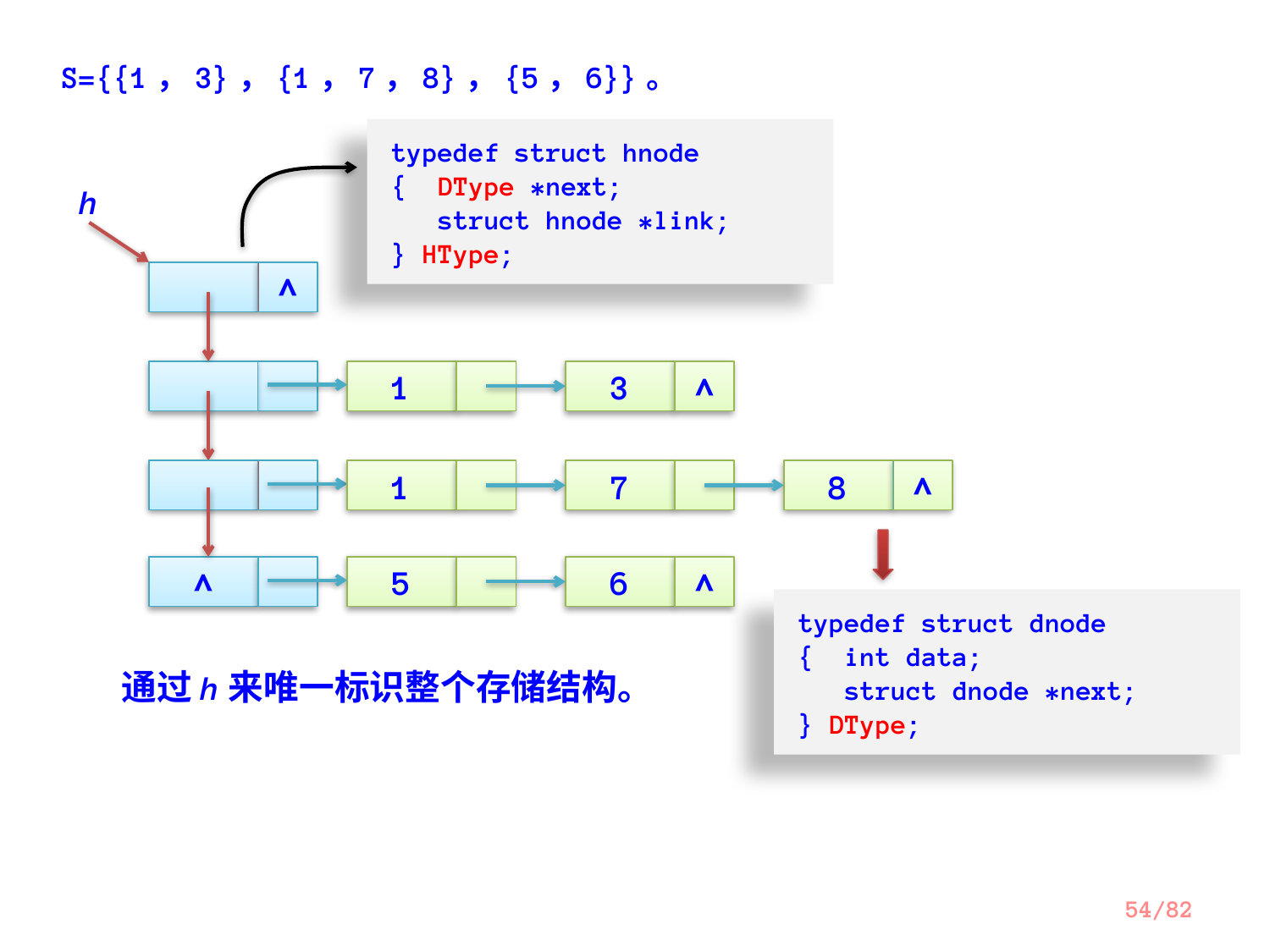

S={{1，3}，{1，7，8}，{5，6}}。
typedef struct hnode
{  DType *next;
   struct hnode *link;
} HType;

h

∧

1

3
∧

1

7

8
∧

typedef struct dnode
{  int data;
   struct dnode *next;
} DType;
∧

5

6
∧
通过h来唯一标识整个存储结构。
54/82